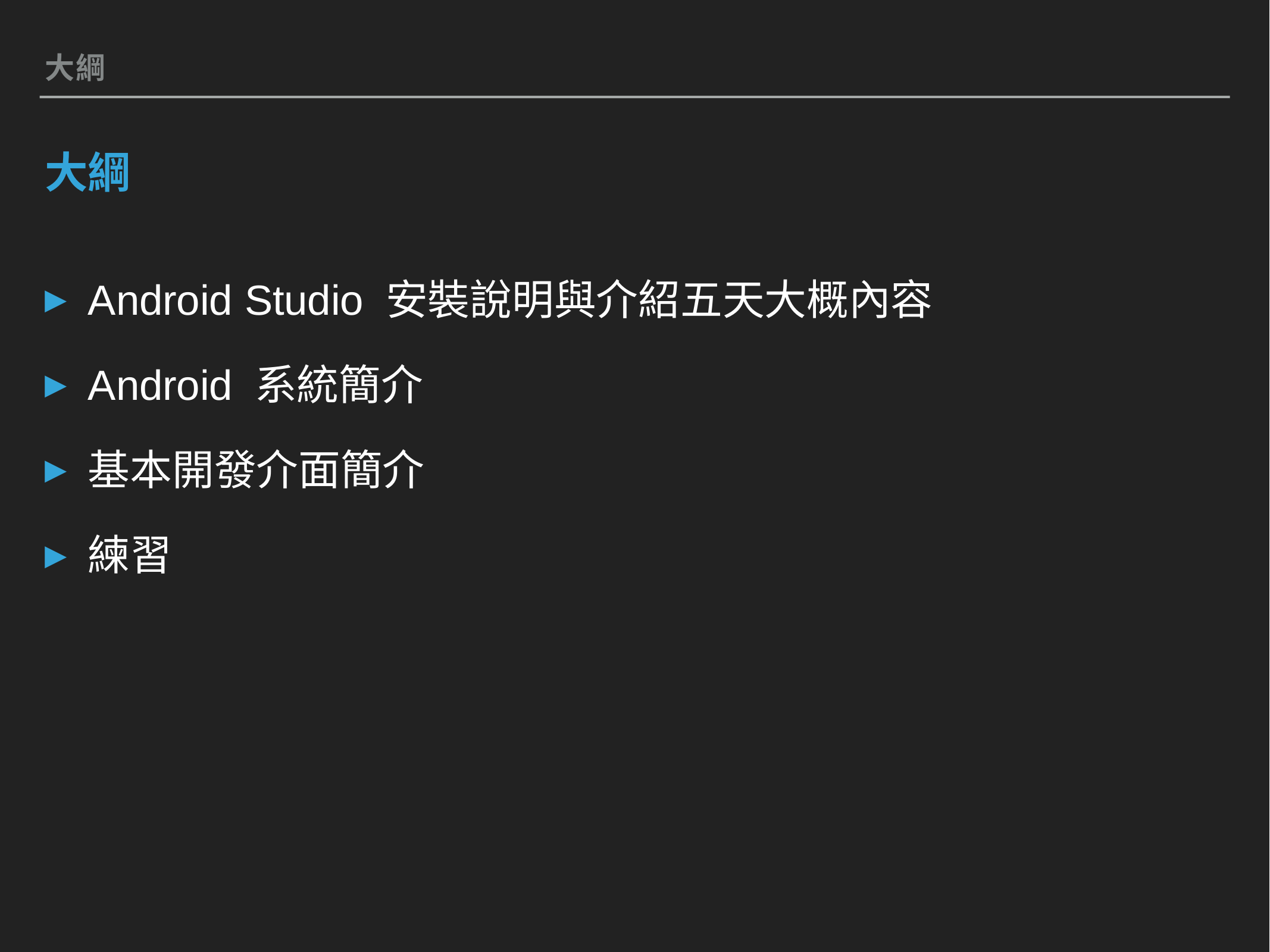

大綱
# 大綱
Android Studio 安裝說明與介紹五天大概內容
Android 系統簡介
基本開發介面簡介
練習